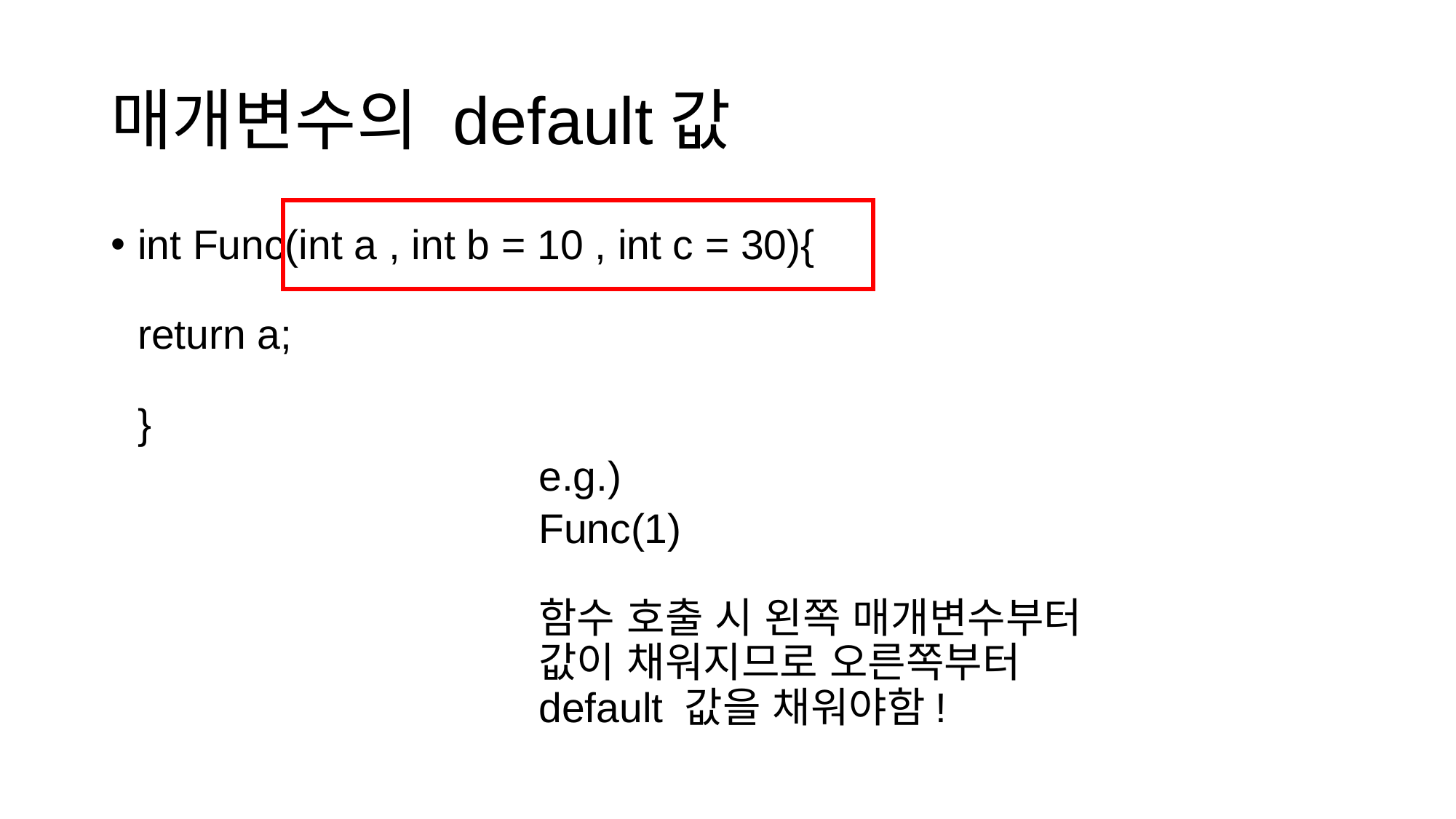

# 매개변수의 default값

int Func(int a , int b = 10 , int c = 30){
return a;
}
e.g.)
Func(1)
함수 호출 시 왼쪽 매개변수부터
값이 채워지므로 오른쪽부터
default 값을 채워야함!